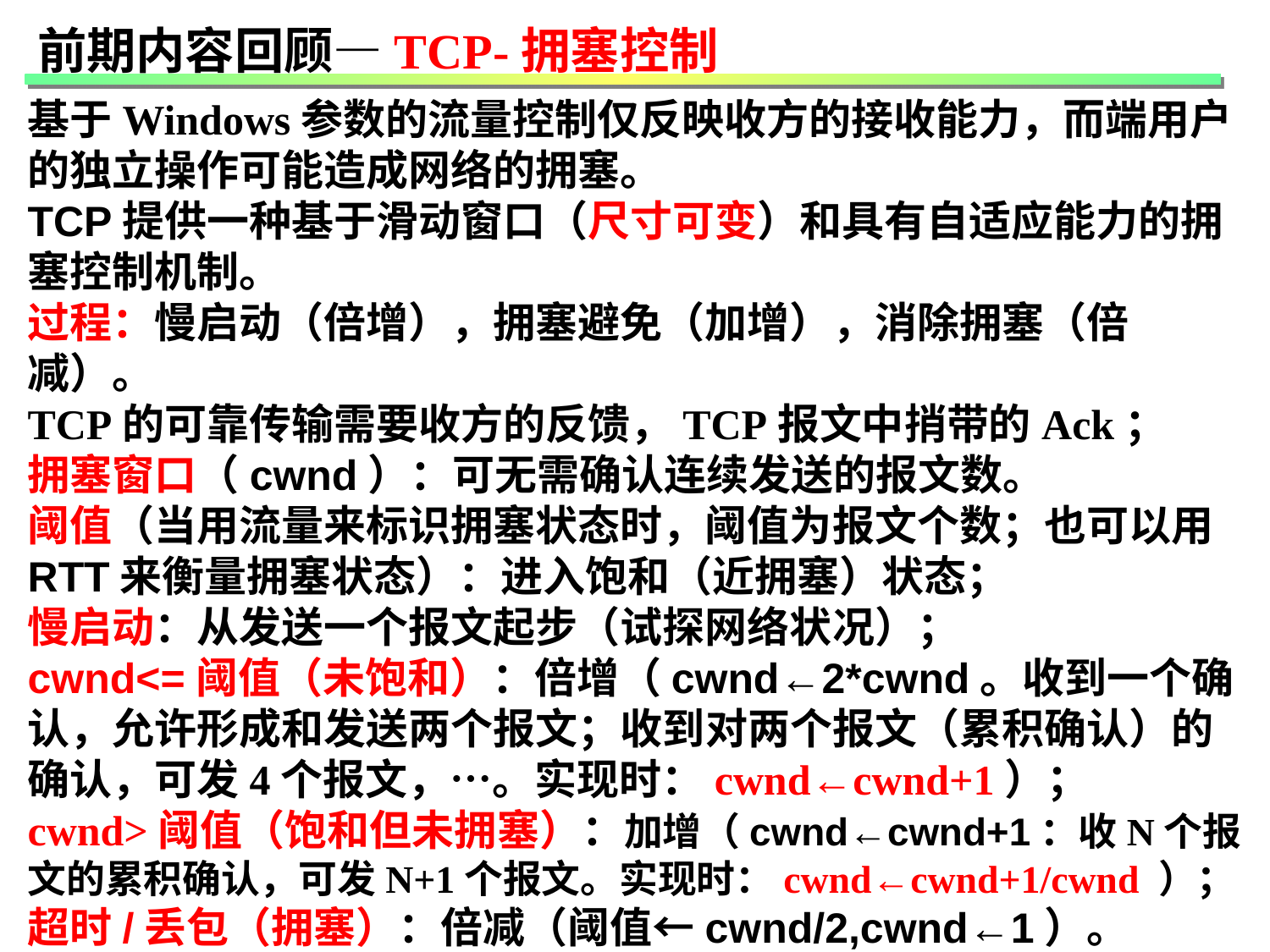

前期内容回顾—TCP-拥塞控制

基于Windows参数的流量控制仅反映收方的接收能力，而端用户的独立操作可能造成网络的拥塞。
TCP提供一种基于滑动窗口（尺寸可变）和具有自适应能力的拥塞控制机制。
过程：慢启动（倍增），拥塞避免（加增），消除拥塞（倍减）。
TCP的可靠传输需要收方的反馈，TCP报文中捎带的Ack；
拥塞窗口（cwnd）：可无需确认连续发送的报文数。
阈值（当用流量来标识拥塞状态时，阈值为报文个数；也可以用RTT来衡量拥塞状态）：进入饱和（近拥塞）状态；
慢启动：从发送一个报文起步（试探网络状况）；
cwnd<=阈值（未饱和）：倍增（cwnd←2*cwnd。收到一个确认，允许形成和发送两个报文；收到对两个报文（累积确认）的确认，可发4个报文，…。实现时：cwnd←cwnd+1）；
cwnd>阈值（饱和但未拥塞）：加增（cwnd←cwnd+1：收N个报文的累积确认，可发N+1个报文。实现时：cwnd←cwnd+1/cwnd ）；
超时/丢包（拥塞）：倍减（阈值←cwnd/2,cwnd←1）。